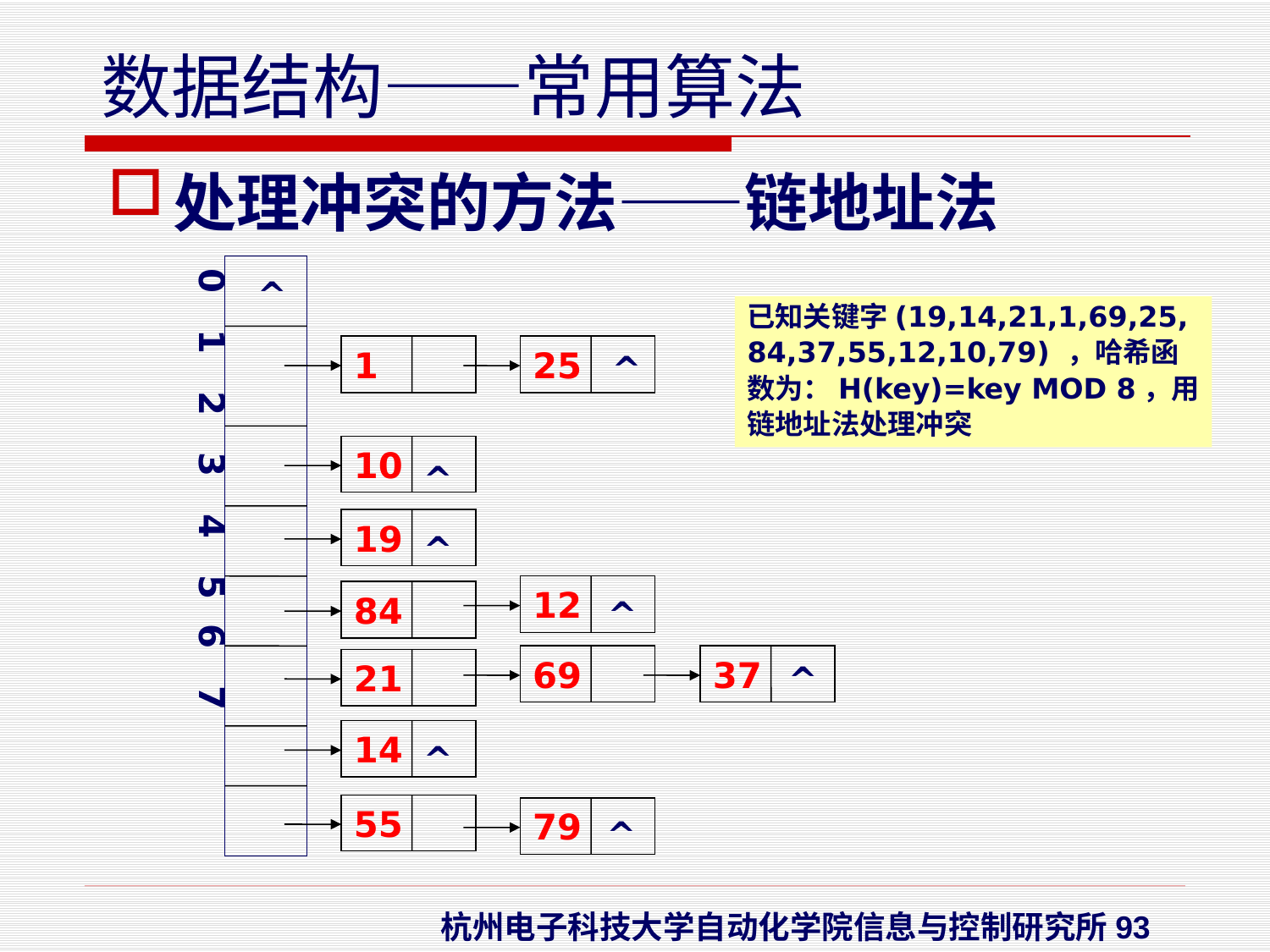

处理冲突的方法——链地址法
0   1   2   3   4   5  6   7

^

已知关键字(19,14,21,1,69,25,
84,37,55,12,10,79) ，哈希函
数为：H(key)=key MOD 8，用
链地址法处理冲突
1

25

^
10

^
19

^
12

84

^
69

37

21

^
14

^
55

79

^